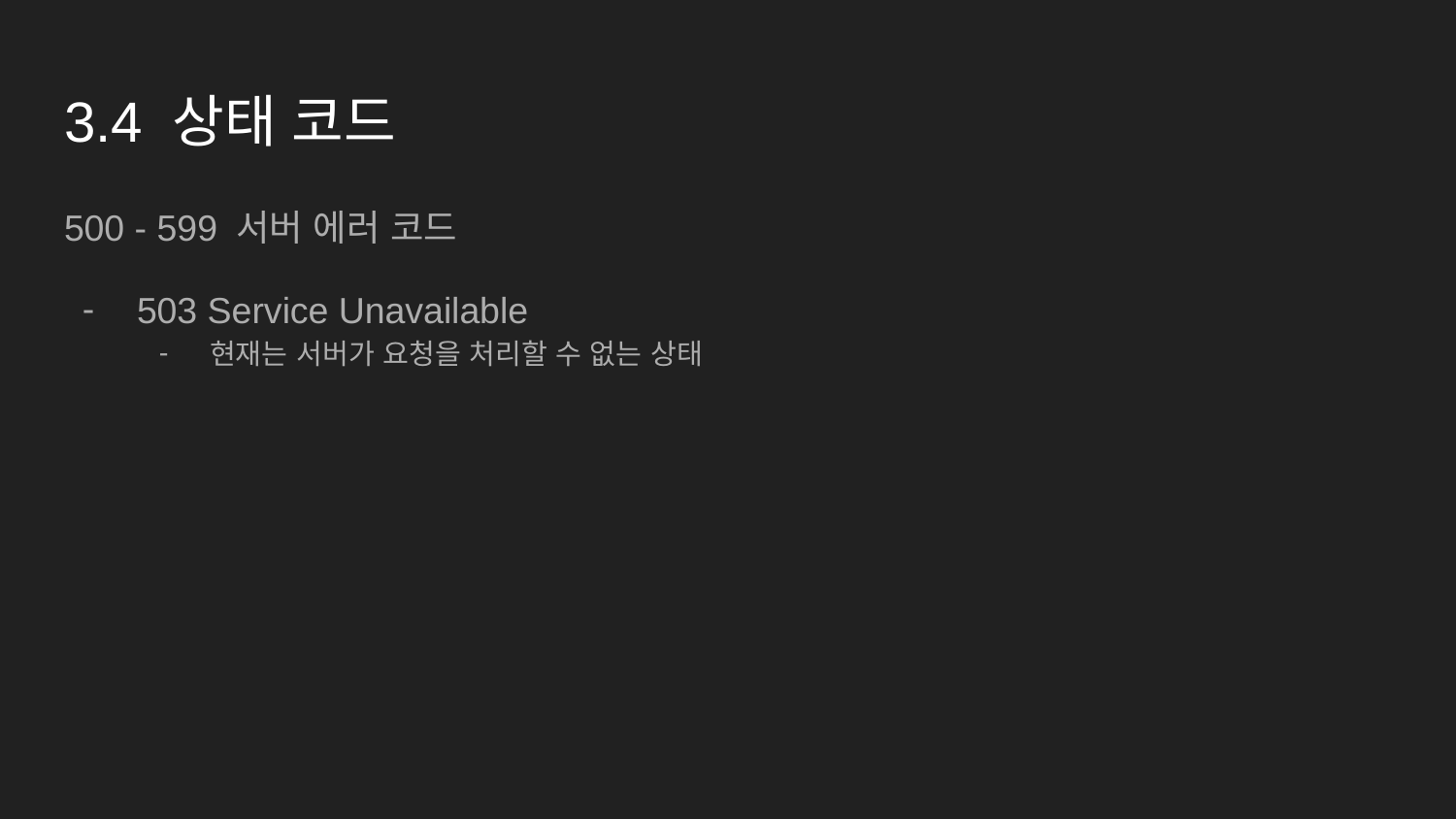

# 3.4 상태 코드
500 - 599 서버 에러 코드
503 Service Unavailable
현재는 서버가 요청을 처리할 수 없는 상태